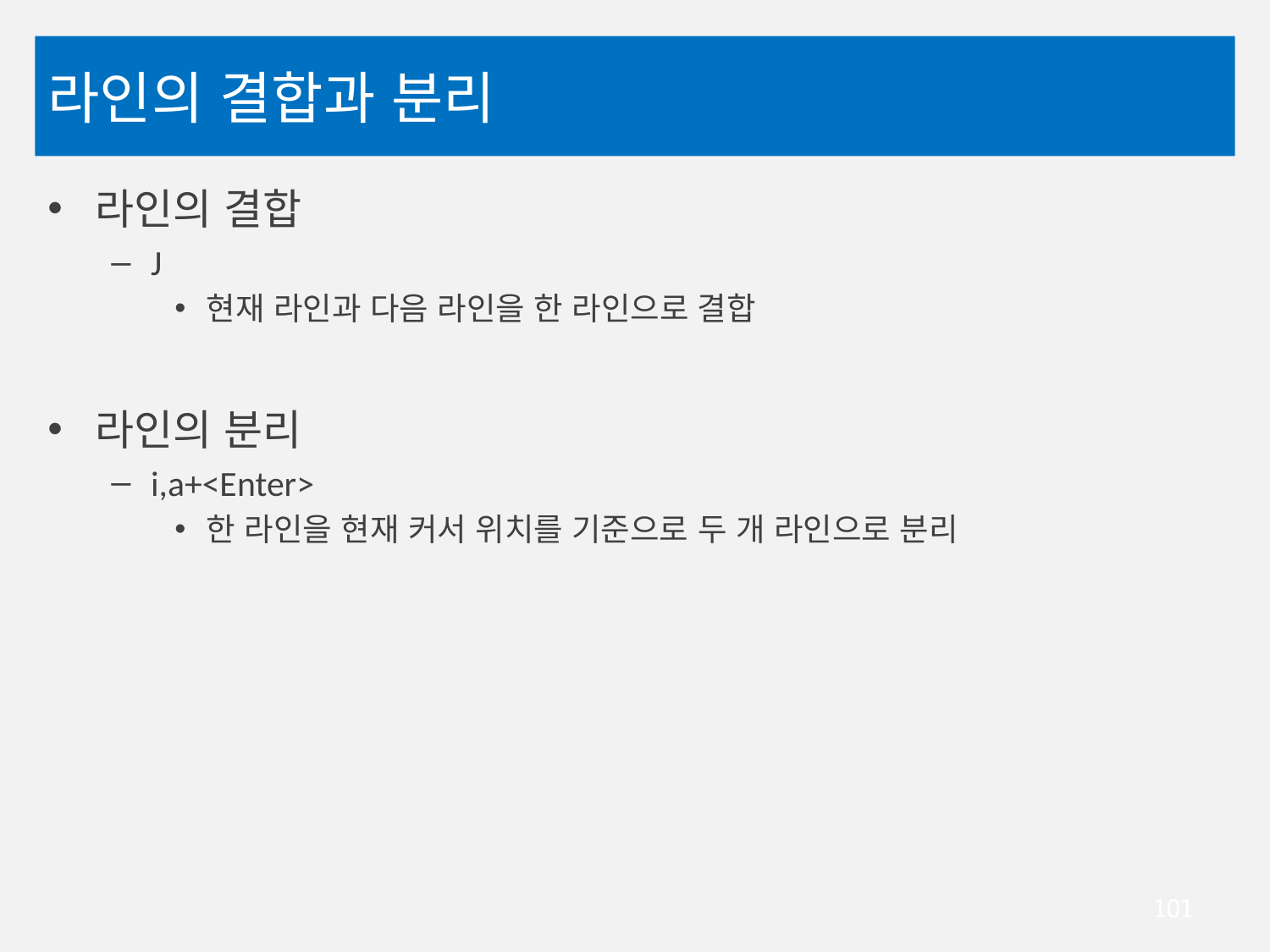

# 라인의 결합과 분리
라인의 결합
J
현재 라인과 다음 라인을 한 라인으로 결합

라인의 분리
i,a+<Enter>
한 라인을 현재 커서 위치를 기준으로 두 개 라인으로 분리
101